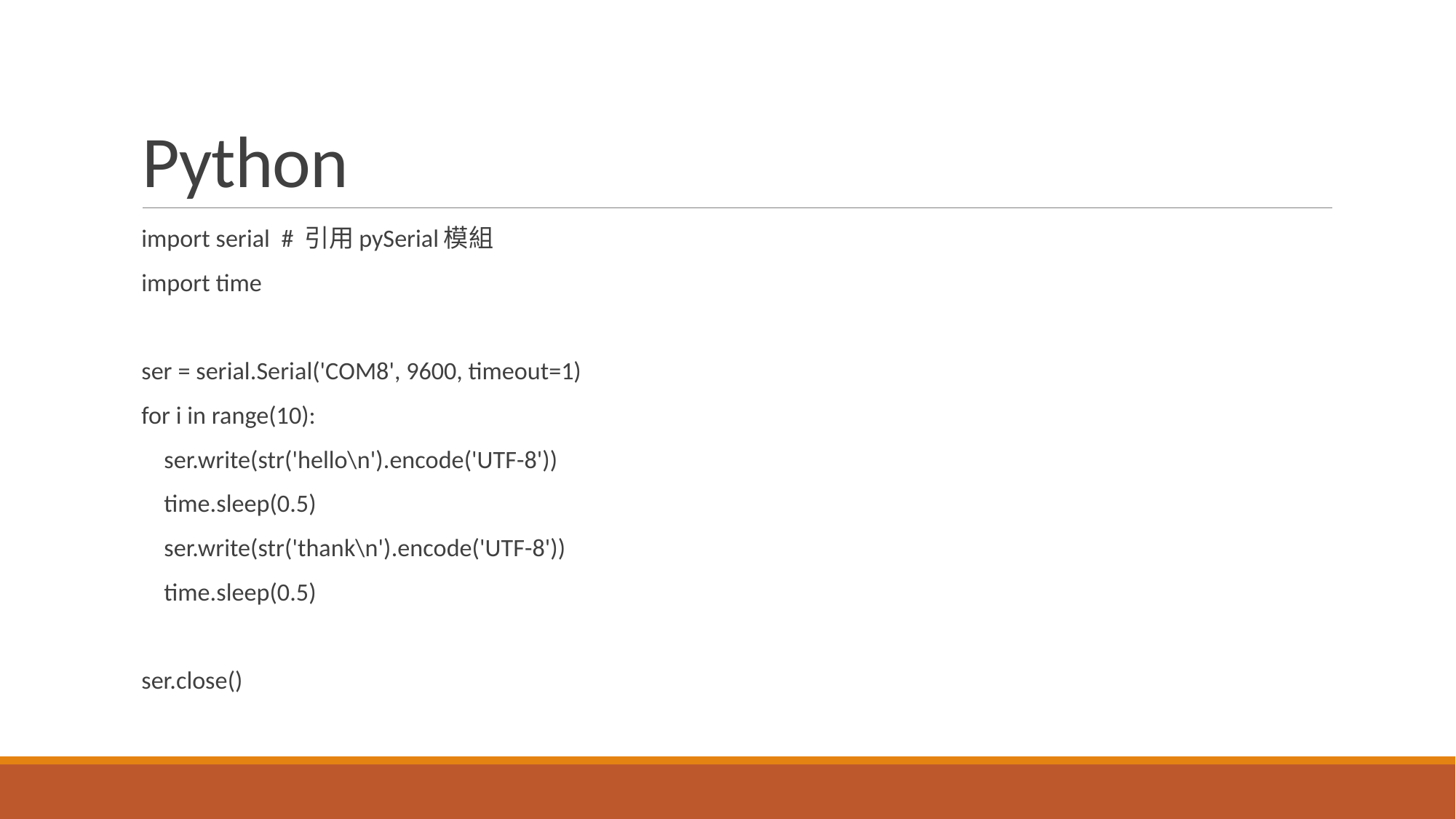

# Python
import serial  # 引用pySerial模組
import time

ser = serial.Serial('COM8', 9600, timeout=1)
for i in range(10):
    ser.write(str('hello\n').encode('UTF-8'))
    time.sleep(0.5)
    ser.write(str('thank\n').encode('UTF-8'))
    time.sleep(0.5)

ser.close()